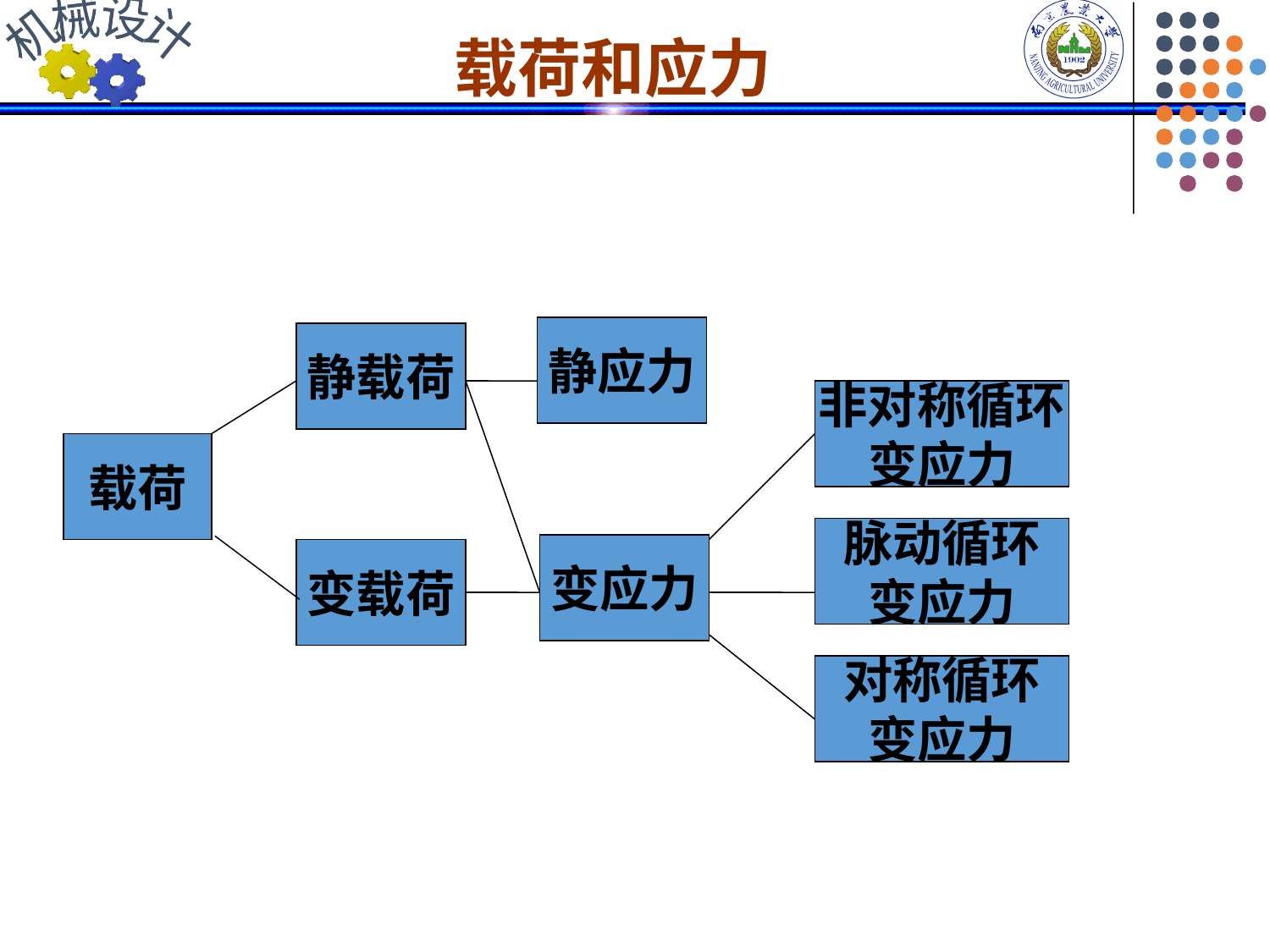

载荷和应力

静应力
静载荷

非对称循环
变应力
载荷

脉动循环
变应力
变应力

变载荷

对称循环
变应力